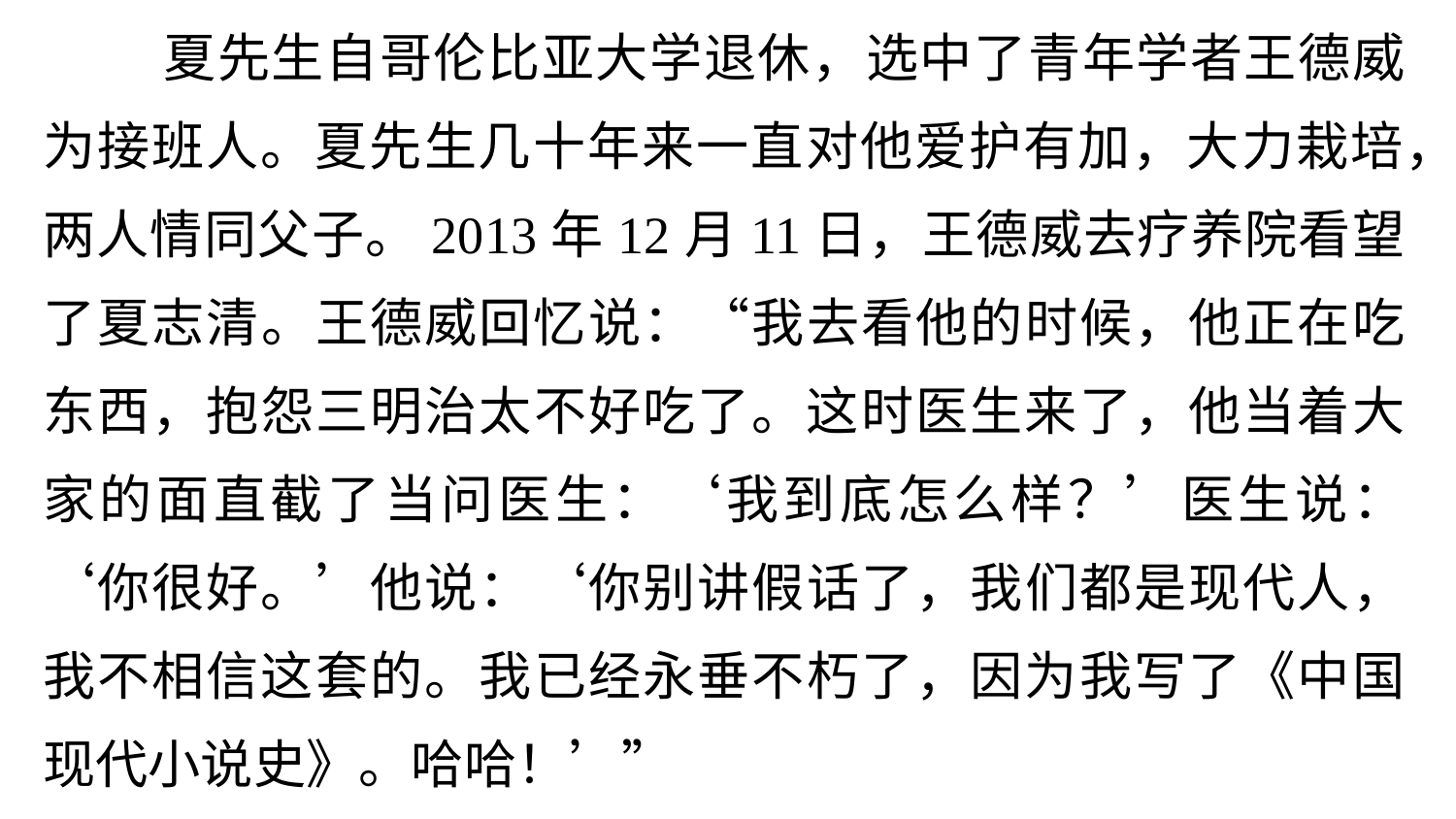

夏先生自哥伦比亚大学退休，选中了青年学者王德威为接班人。夏先生几十年来一直对他爱护有加，大力栽培，两人情同父子。2013年12月11日，王德威去疗养院看望了夏志清。王德威回忆说：“我去看他的时候，他正在吃东西，抱怨三明治太不好吃了。这时医生来了，他当着大家的面直截了当问医生：‘我到底怎么样？’医生说：‘你很好。’他说：‘你别讲假话了，我们都是现代人，我不相信这套的。我已经永垂不朽了，因为我写了《中国现代小说史》。哈哈！’”